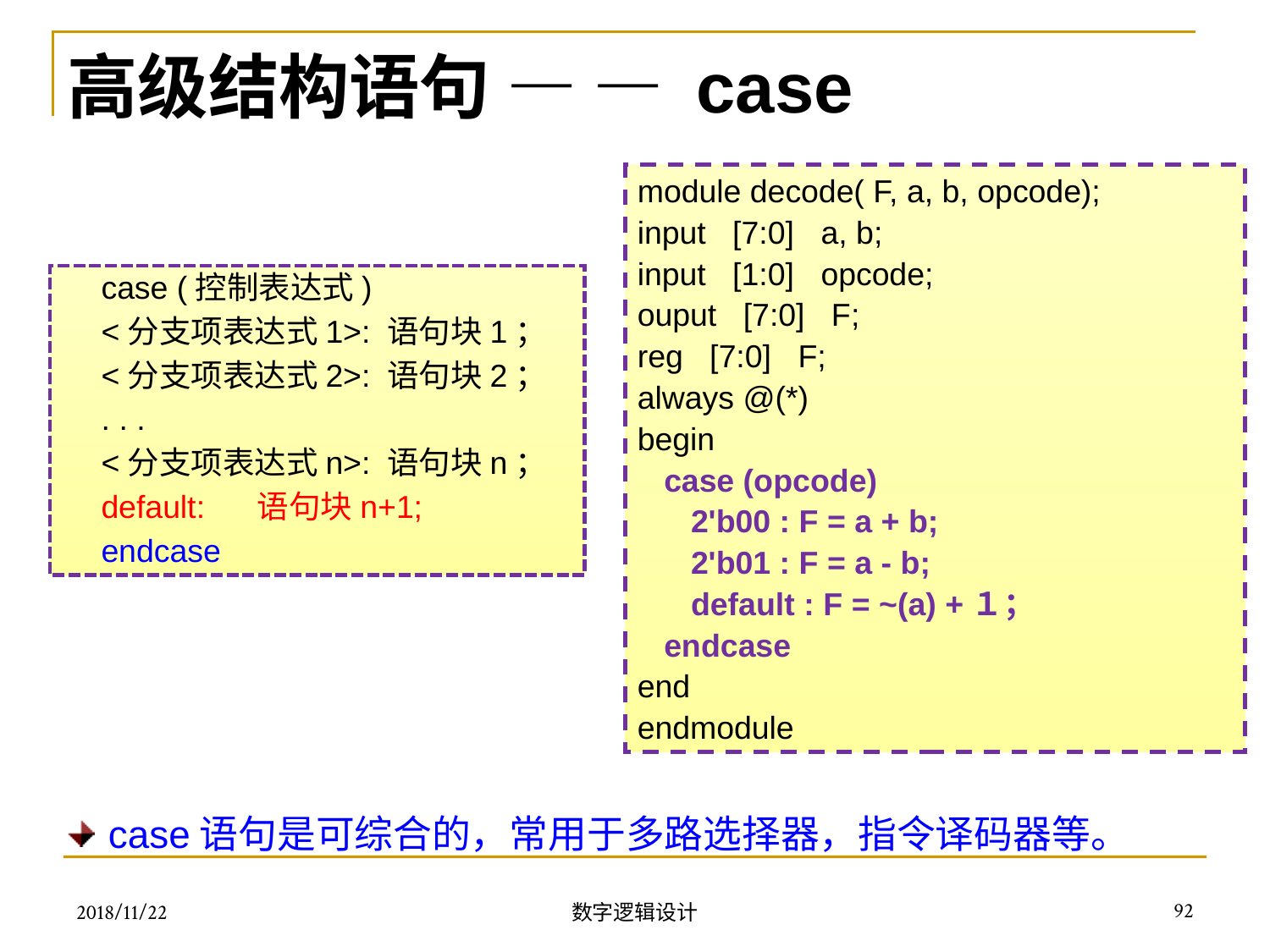

高级结构语句 — — case
module decode( F, a, b, opcode);
input   [7:0]   a, b;
input   [1:0]   opcode;
ouput   [7:0]   F;
reg   [7:0]   F;
always @(*)
begin
   case (opcode)
      2'b00 : F = a + b;
      2'b01 : F = a - b;
      default : F = ~(a) +１；
   endcase
end
endmodule
case (控制表达式)
<分支项表达式1>: 语句块1；
<分支项表达式2>: 语句块2；
. . .
<分支项表达式n>: 语句块n；
default:     语句块n+1;
endcase
 case语句是可综合的，常用于多路选择器，指令译码器等。
2018/11/22
92
数字逻辑设计